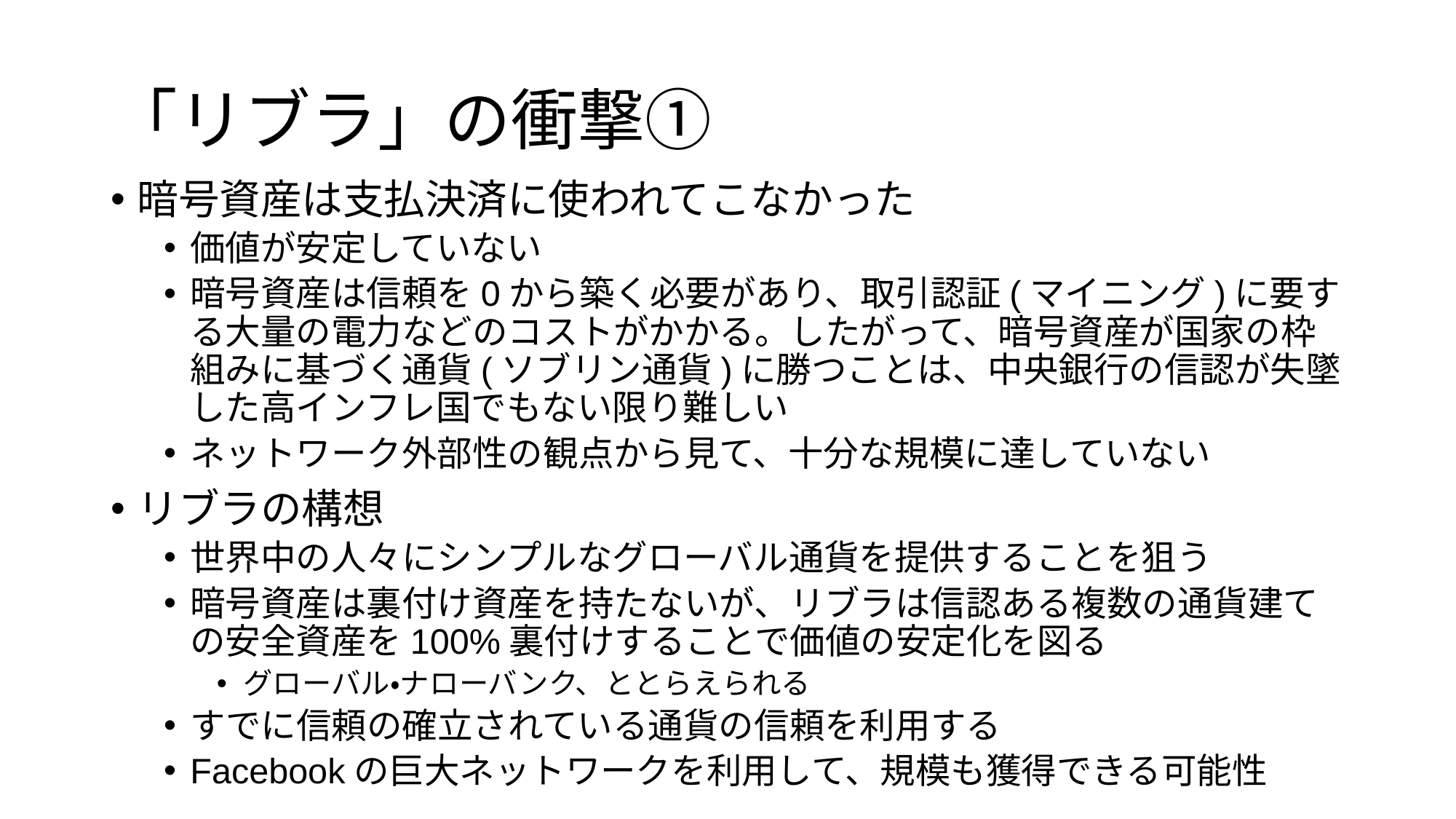

# 「リブラ」の衝撃①
暗号資産は支払決済に使われてこなかった
価値が安定していない
暗号資産は信頼を0から築く必要があり、取引認証(マイニング)に要する大量の電力などのコストがかかる。したがって、暗号資産が国家の枠組みに基づく通貨(ソブリン通貨)に勝つことは、中央銀行の信認が失墜した高インフレ国でもない限り難しい
ネットワーク外部性の観点から見て、十分な規模に達していない
リブラの構想
世界中の人々にシンプルなグローバル通貨を提供することを狙う
暗号資産は裏付け資産を持たないが、リブラは信認ある複数の通貨建ての安全資産を100%裏付けすることで価値の安定化を図る
グローバル・ナローバンク、ととらえられる
すでに信頼の確立されている通貨の信頼を利用する
Facebookの巨大ネットワークを利用して、規模も獲得できる可能性